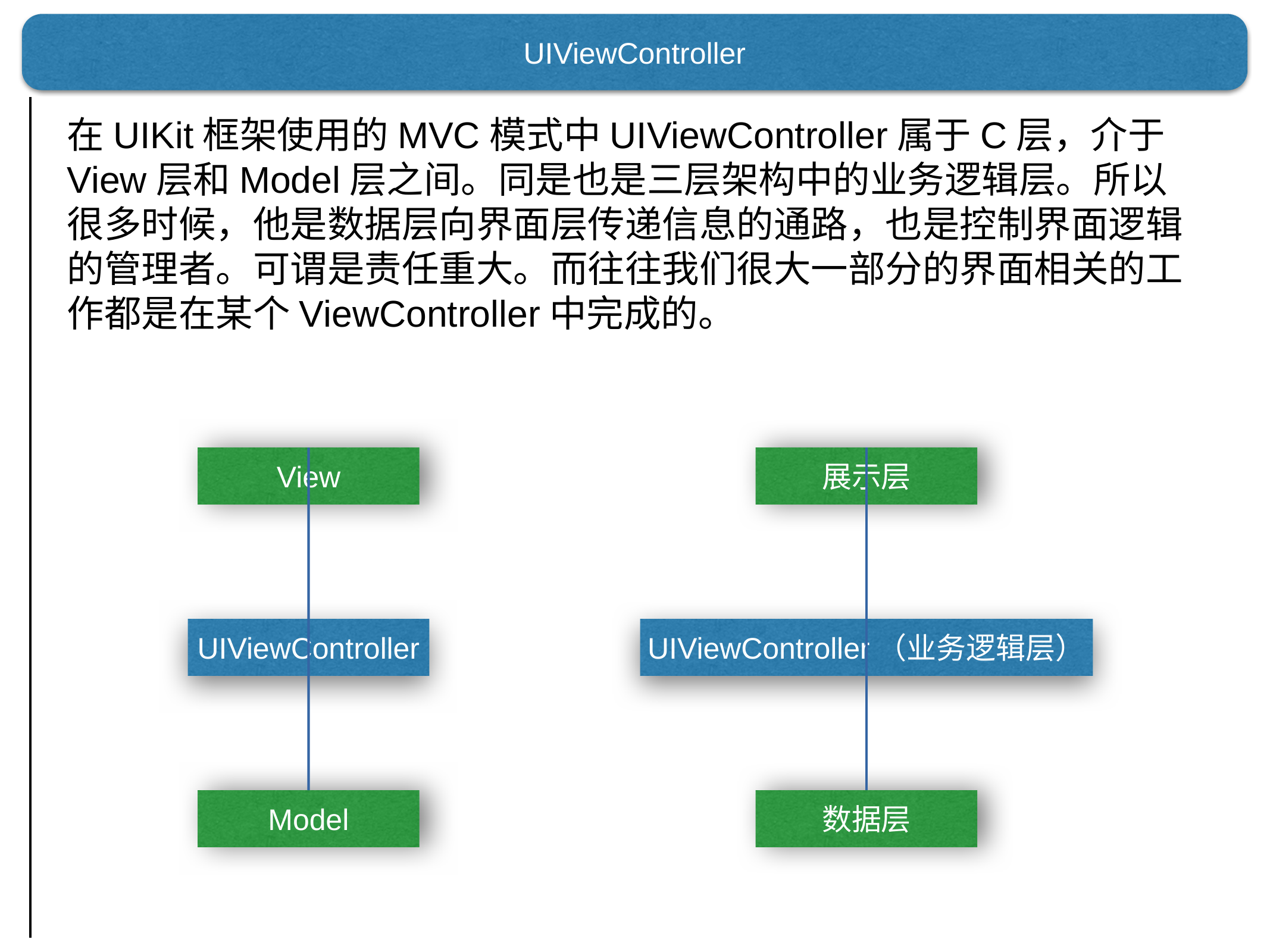

UIViewController

在UIKit框架使用的MVC模式中UIViewController属于C层，介于View层和Model层之间。同是也是三层架构中的业务逻辑层。所以很多时候，他是数据层向界面层传递信息的通路，也是控制界面逻辑的管理者。可谓是责任重大。而往往我们很大一部分的界面相关的工作都是在某个ViewController中完成的。
View
展示层
UIViewController
UIViewController（业务逻辑层）
Model
数据层